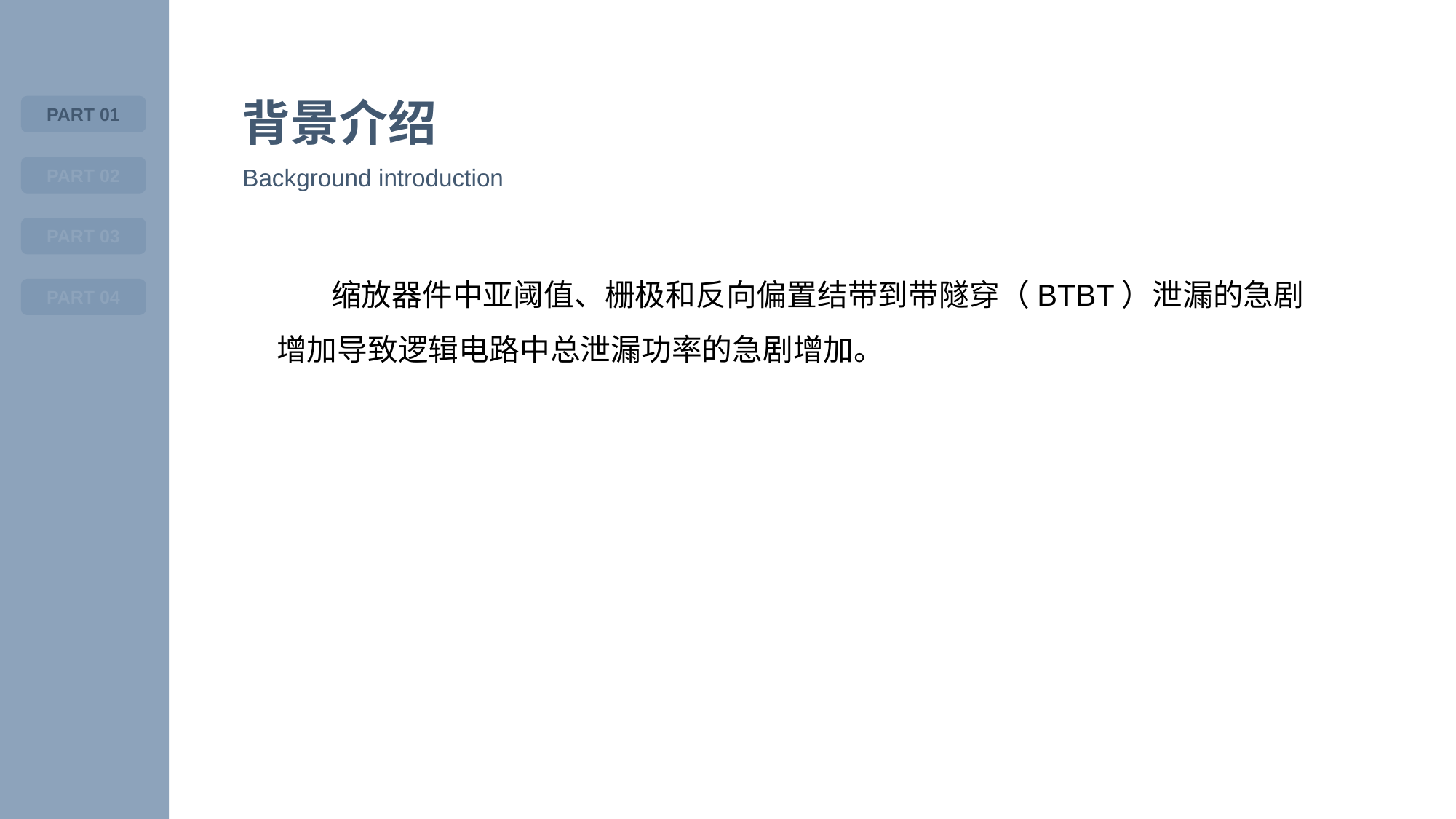

背景介绍

PART 01

Background introduction
PART 02

PART 03
缩放器件中亚阈值、栅极和反向偏置结带到带隧穿（BTBT）泄漏的急剧增加导致逻辑电路中总泄漏功率的急剧增加。

PART 04